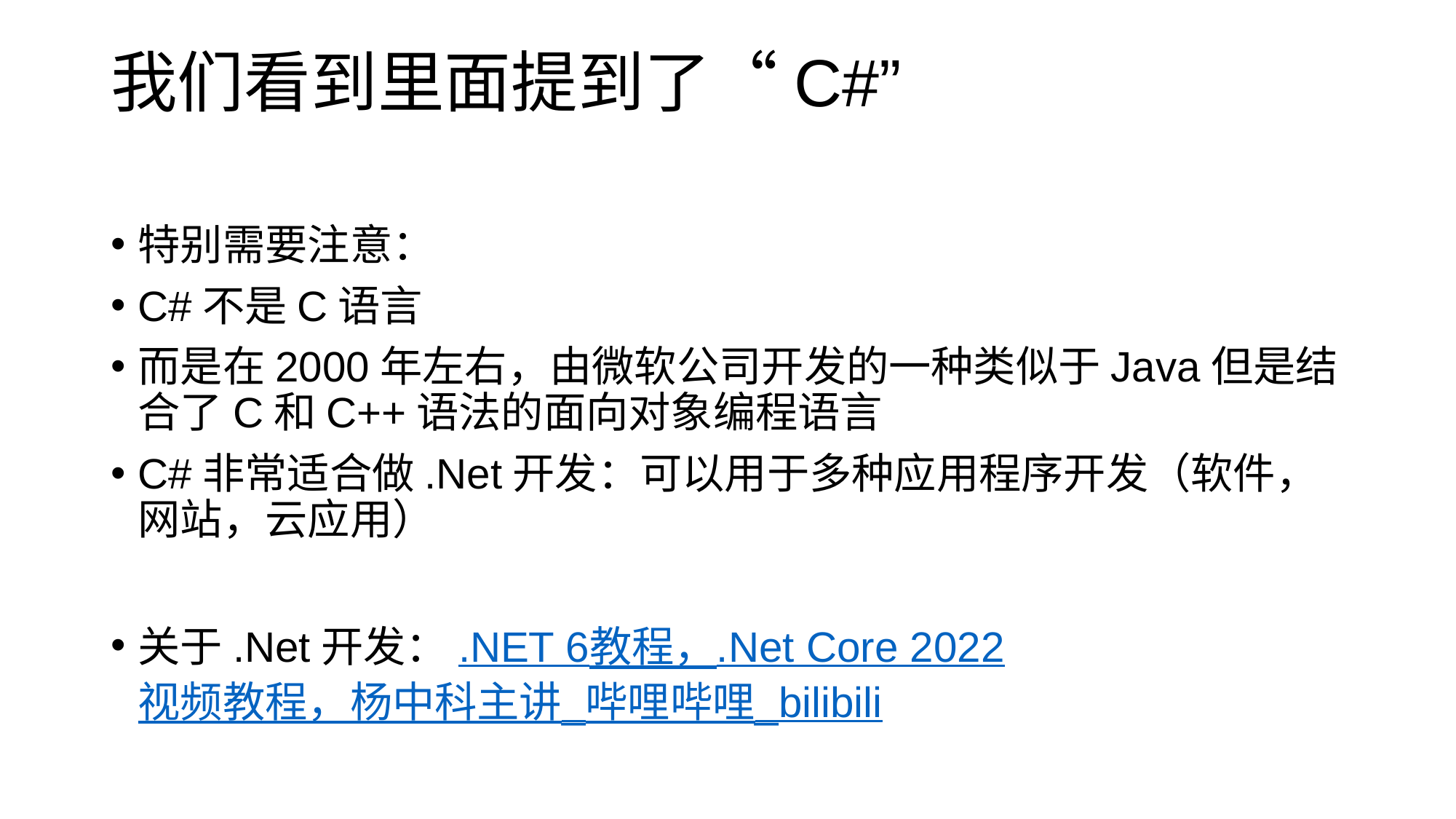

# 我们看到里面提到了“C#”
特别需要注意：
C#不是C语言
而是在2000年左右，由微软公司开发的一种类似于Java但是结合了C和C++语法的面向对象编程语言
C#非常适合做.Net开发：可以用于多种应用程序开发（软件，网站，云应用）

关于.Net开发：.NET 6教程，.Net Core 2022视频教程，杨中科主讲_哔哩哔哩_bilibili